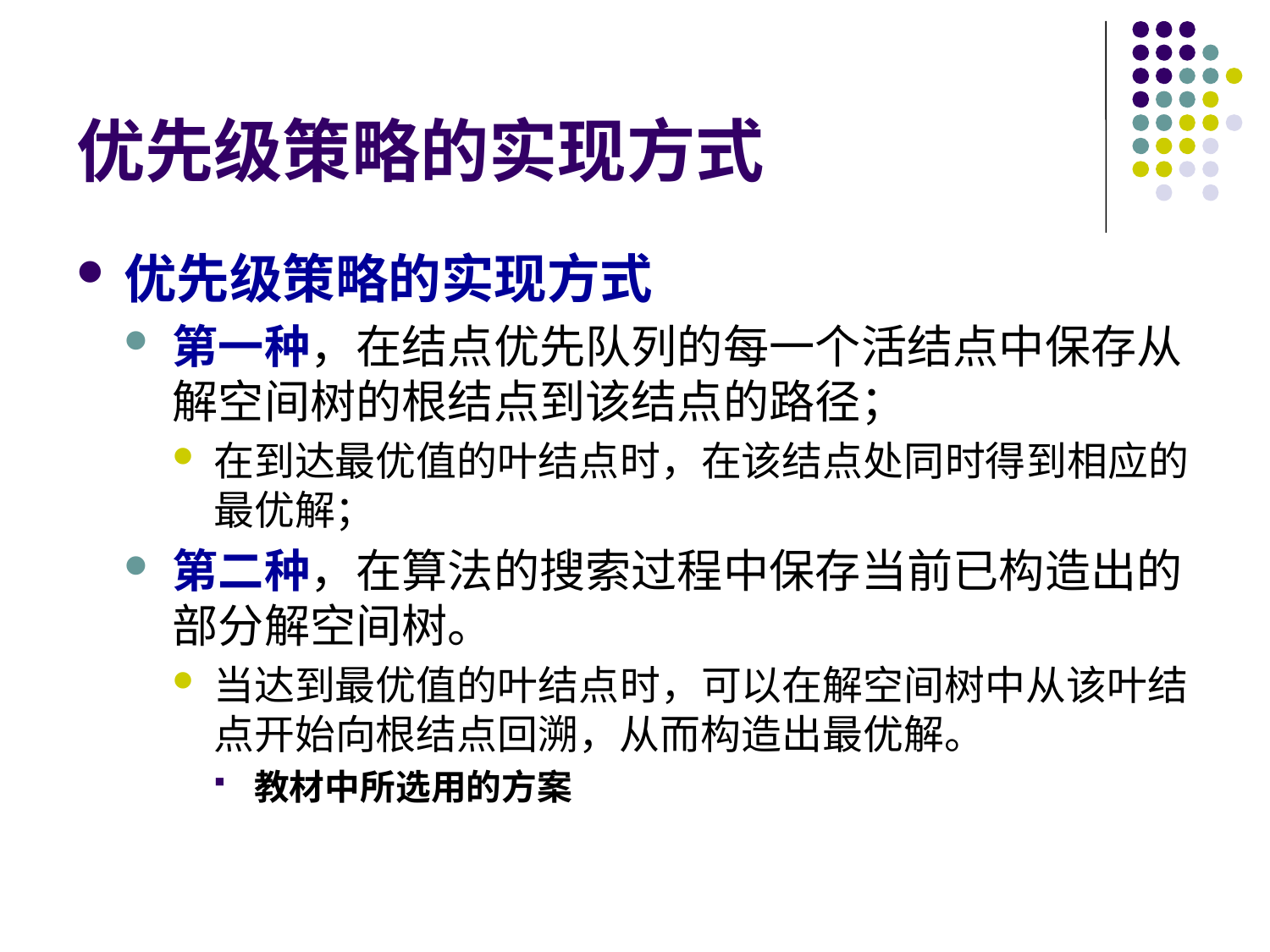

# 优先级策略的实现方式
优先级策略的实现方式
第一种，在结点优先队列的每一个活结点中保存从解空间树的根结点到该结点的路径；
在到达最优值的叶结点时，在该结点处同时得到相应的最优解；
第二种，在算法的搜索过程中保存当前已构造出的部分解空间树。
当达到最优值的叶结点时，可以在解空间树中从该叶结点开始向根结点回溯，从而构造出最优解。
教材中所选用的方案